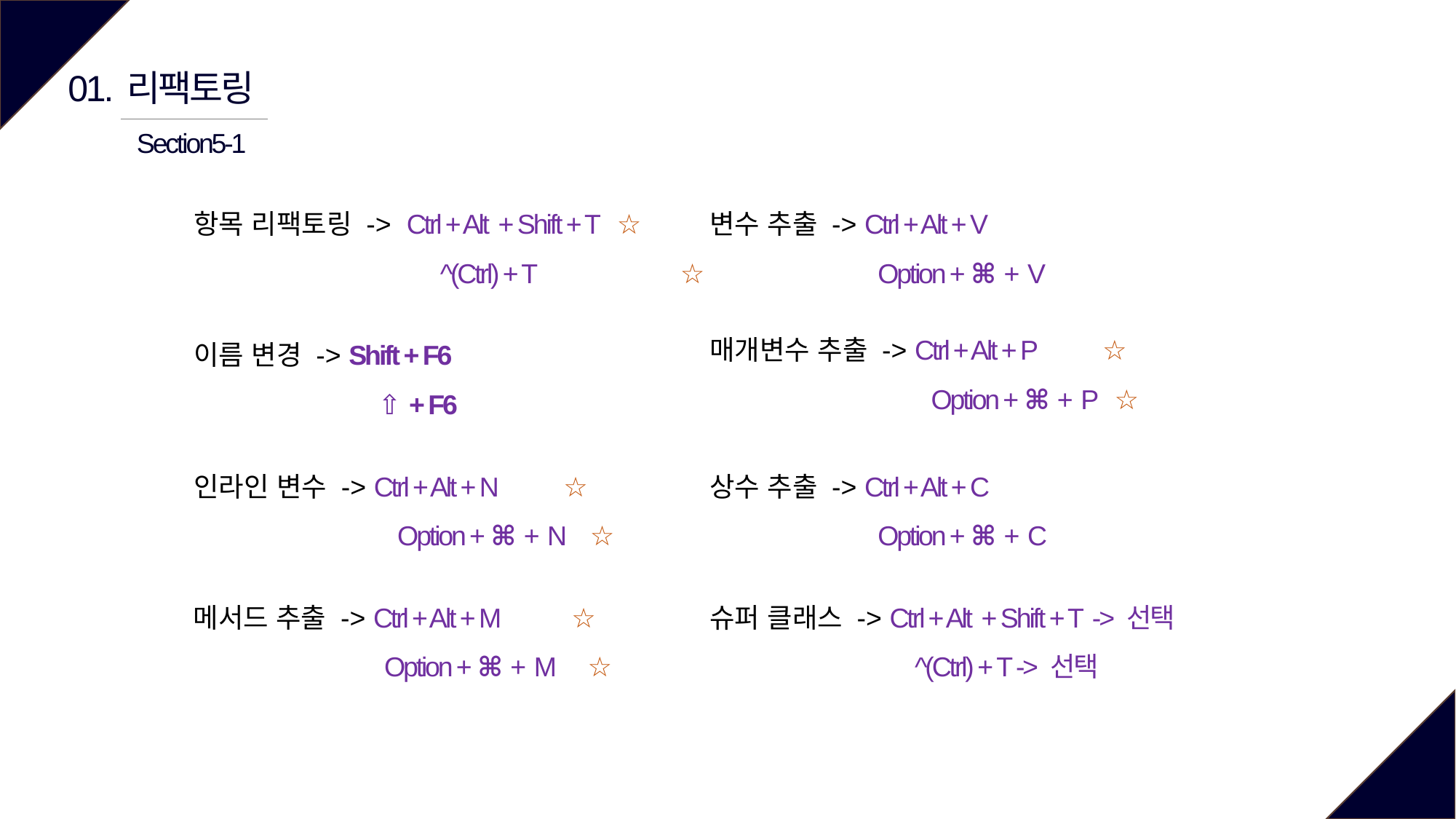

01.
리팩토링
Section5-1
항목 리팩토링 ->  Ctrl + Alt  + Shift + T   ☆
                                              ^(Ctrl) + T                          ☆
변수 추출 -> Ctrl + Alt + V
                      Option + ⌘ + V
매개변수 추출 -> Ctrl + Alt + P            ☆
                             Option + ⌘ + P  ☆
이름 변경 -> Shift + F6
                                  ⇧ + F6
인라인 변수 -> Ctrl + Alt + N            ☆
                                      Option + ⌘ + N   ☆
상수 추출 -> Ctrl + Alt + C
                      Option + ⌘ + C
슈퍼 클래스 -> Ctrl + Alt  + Shift + T  -> 선택
                          ^(Ctrl) + T -> 선택
메서드 추출 -> Ctrl + Alt + M             ☆
                         Option + ⌘ + M    ☆